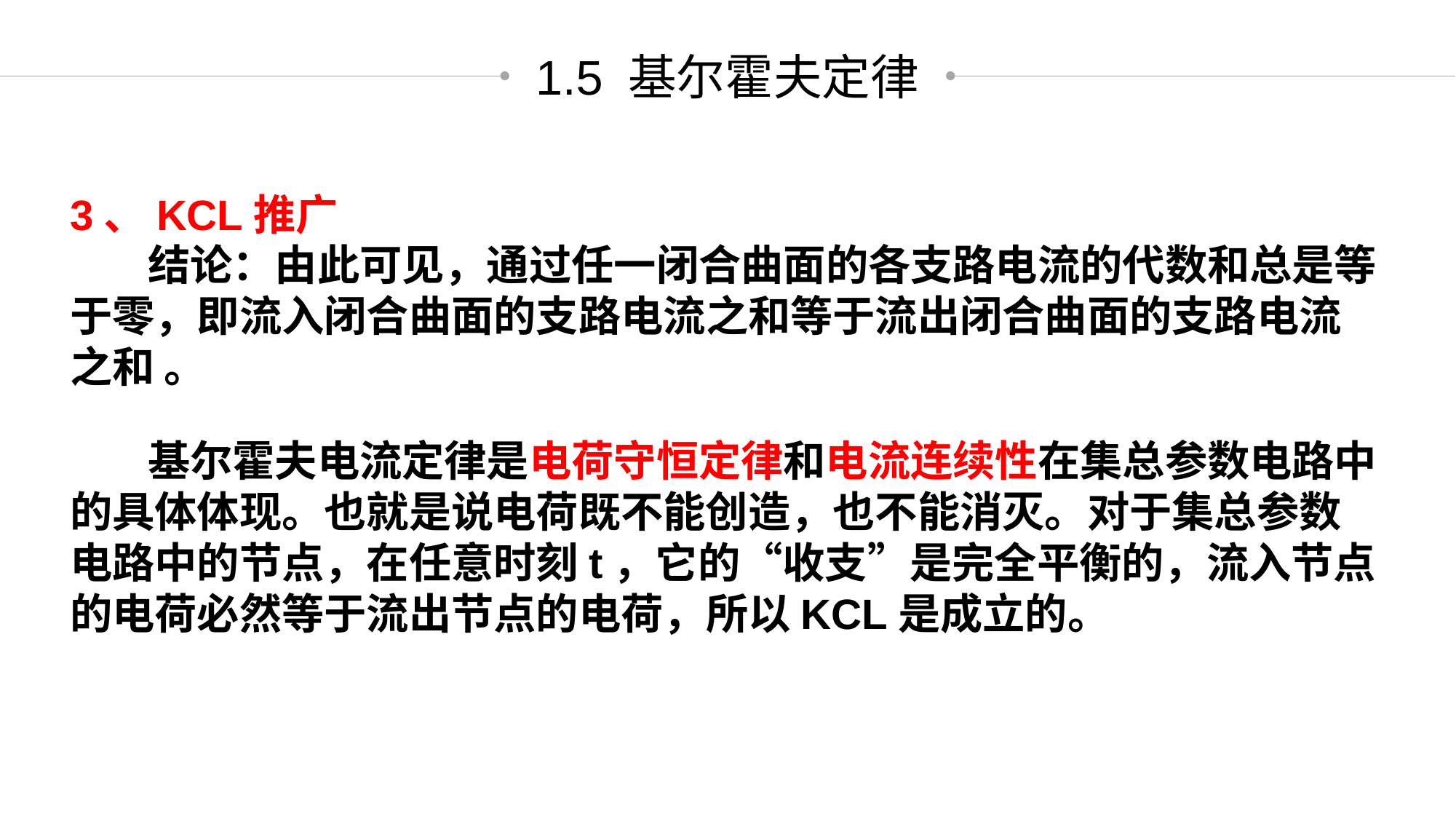

1.5 基尔霍夫定律
3、KCL推广
       结论：由此可见，通过任一闭合曲面的各支路电流的代数和总是等于零，即流入闭合曲面的支路电流之和等于流出闭合曲面的支路电流之和 。
       基尔霍夫电流定律是电荷守恒定律和电流连续性在集总参数电路中的具体体现。也就是说电荷既不能创造，也不能消灭。对于集总参数电路中的节点，在任意时刻t，它的“收支”是完全平衡的，流入节点的电荷必然等于流出节点的电荷，所以KCL是成立的。